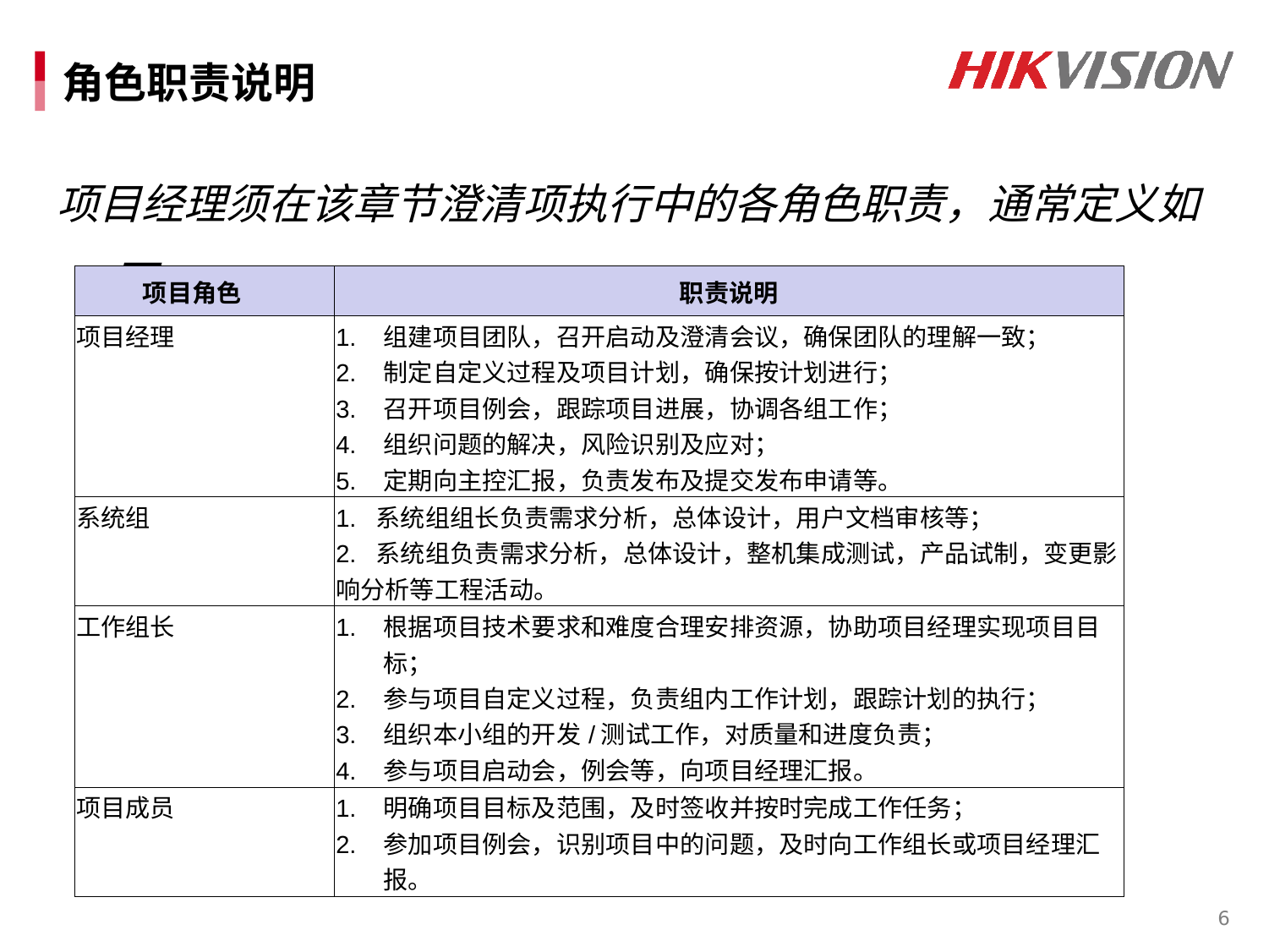

# 角色职责说明

项目经理须在该章节澄清项执行中的各角色职责，通常定义如下：

| 项目角色 | 职责说明 |
| --- | --- |
| 项目经理 | 组建项目团队，召开启动及澄清会议，确保团队的理解一致； 制定自定义过程及项目计划，确保按计划进行； 召开项目例会，跟踪项目进展，协调各组工作； 组织问题的解决，风险识别及应对； 定期向主控汇报，负责发布及提交发布申请等。 |
| 系统组 | 1. 系统组组长负责需求分析，总体设计，用户文档审核等； 2. 系统组负责需求分析，总体设计，整机集成测试，产品试制，变更影响分析等工程活动。 |
| 工作组长 | 根据项目技术要求和难度合理安排资源，协助项目经理实现项目目标； 参与项目自定义过程，负责组内工作计划，跟踪计划的执行； 组织本小组的开发/测试工作，对质量和进度负责； 参与项目启动会，例会等，向项目经理汇报。 |
| 项目成员 | 明确项目目标及范围，及时签收并按时完成工作任务； 参加项目例会，识别项目中的问题，及时向工作组长或项目经理汇报。 |